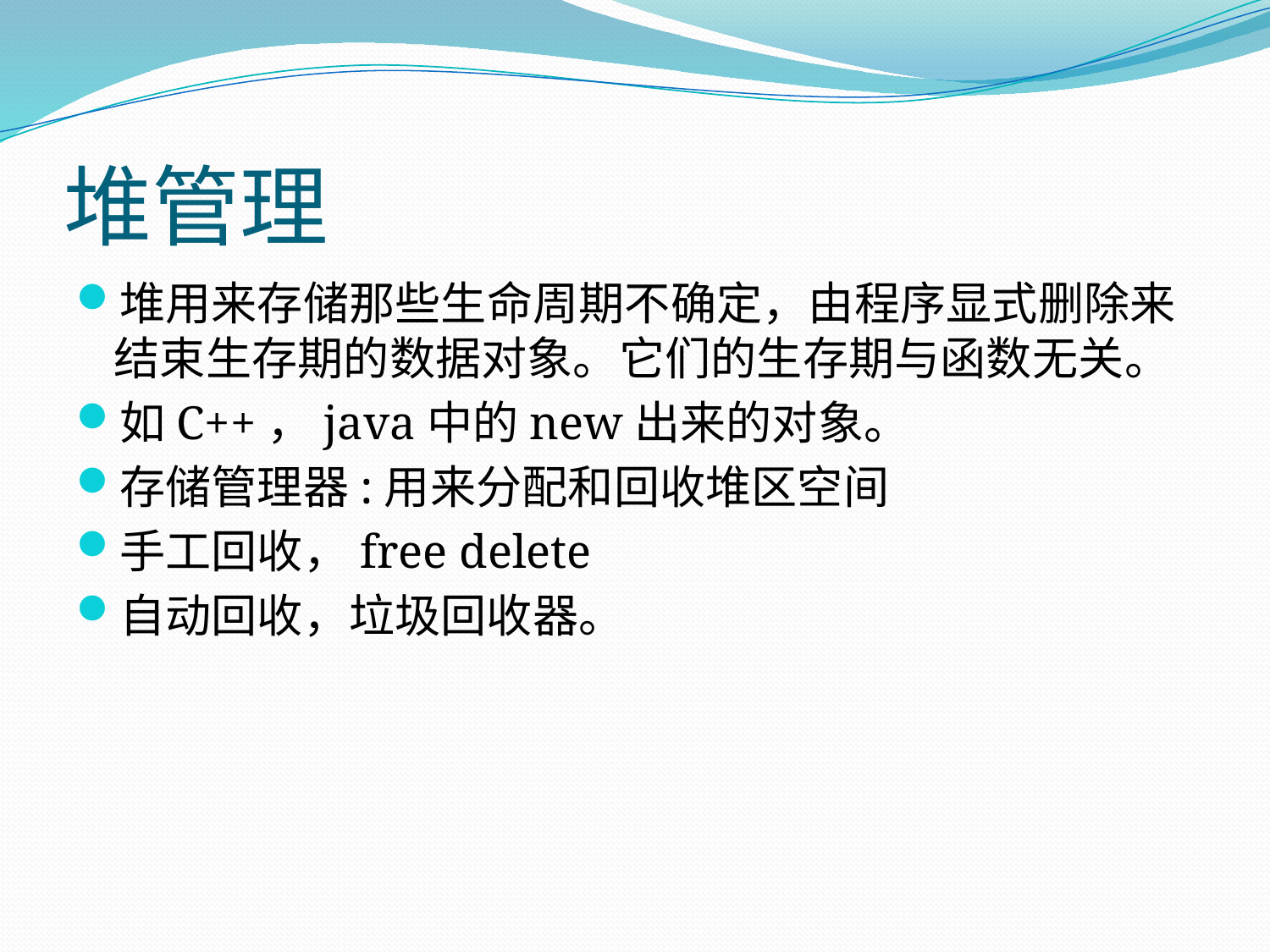

# 堆管理
堆用来存储那些生命周期不确定，由程序显式删除来结束生存期的数据对象。它们的生存期与函数无关。
如C++，java中的new出来的对象。
存储管理器:用来分配和回收堆区空间
手工回收，free delete
自动回收，垃圾回收器。